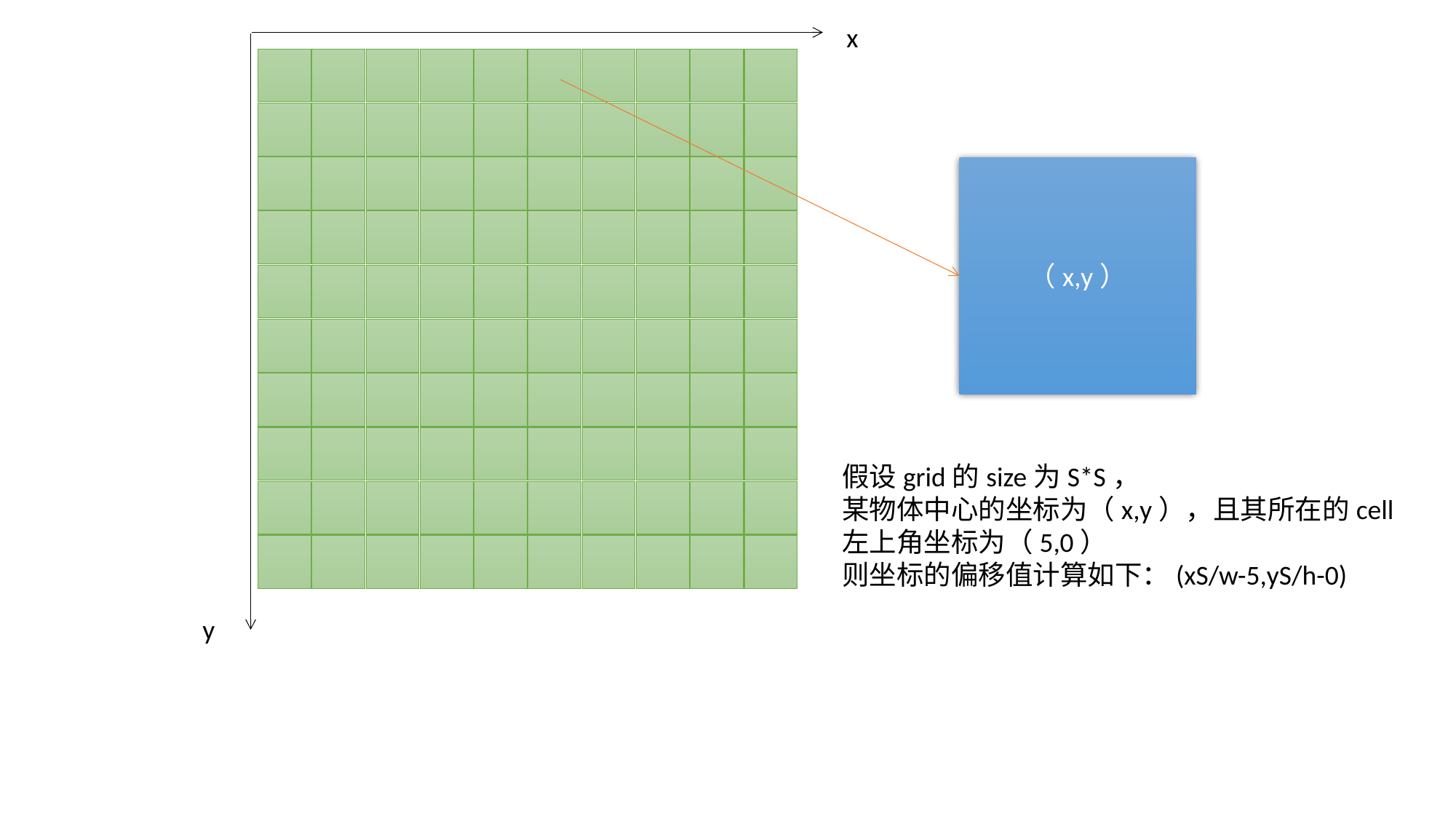

x

（x,y）

假设grid的size为S*S，
某物体中心的坐标为（x,y），且其所在的cell左上角坐标为（5,0）
则坐标的偏移值计算如下：(xS/w-5,yS/h-0)

y